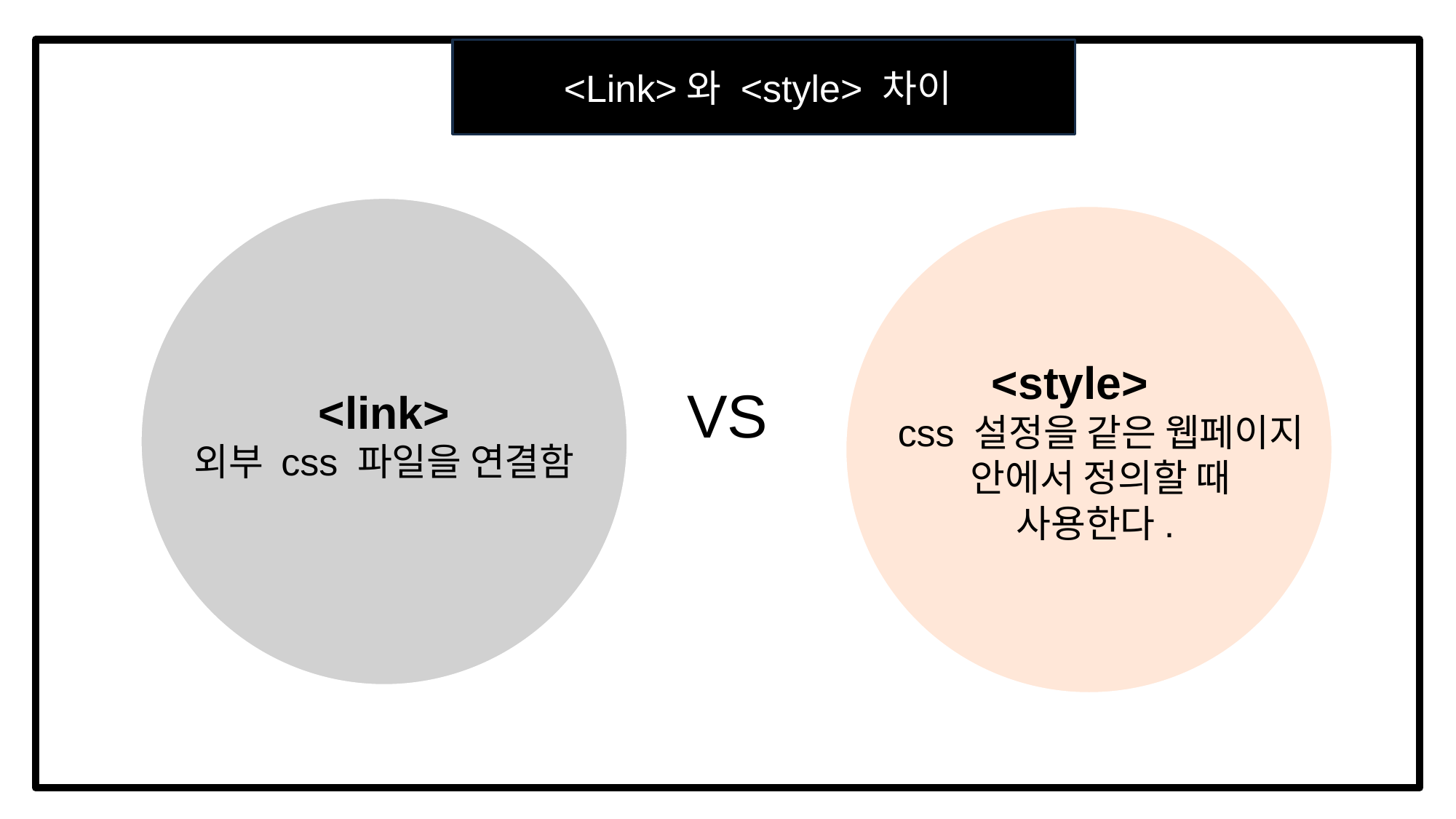

VS

<Link>와 <style> 차이

<style>
css 설정을 같은 웹페이지 안에서 정의할 때
사용한다.
<link>
외부 css 파일을 연결함